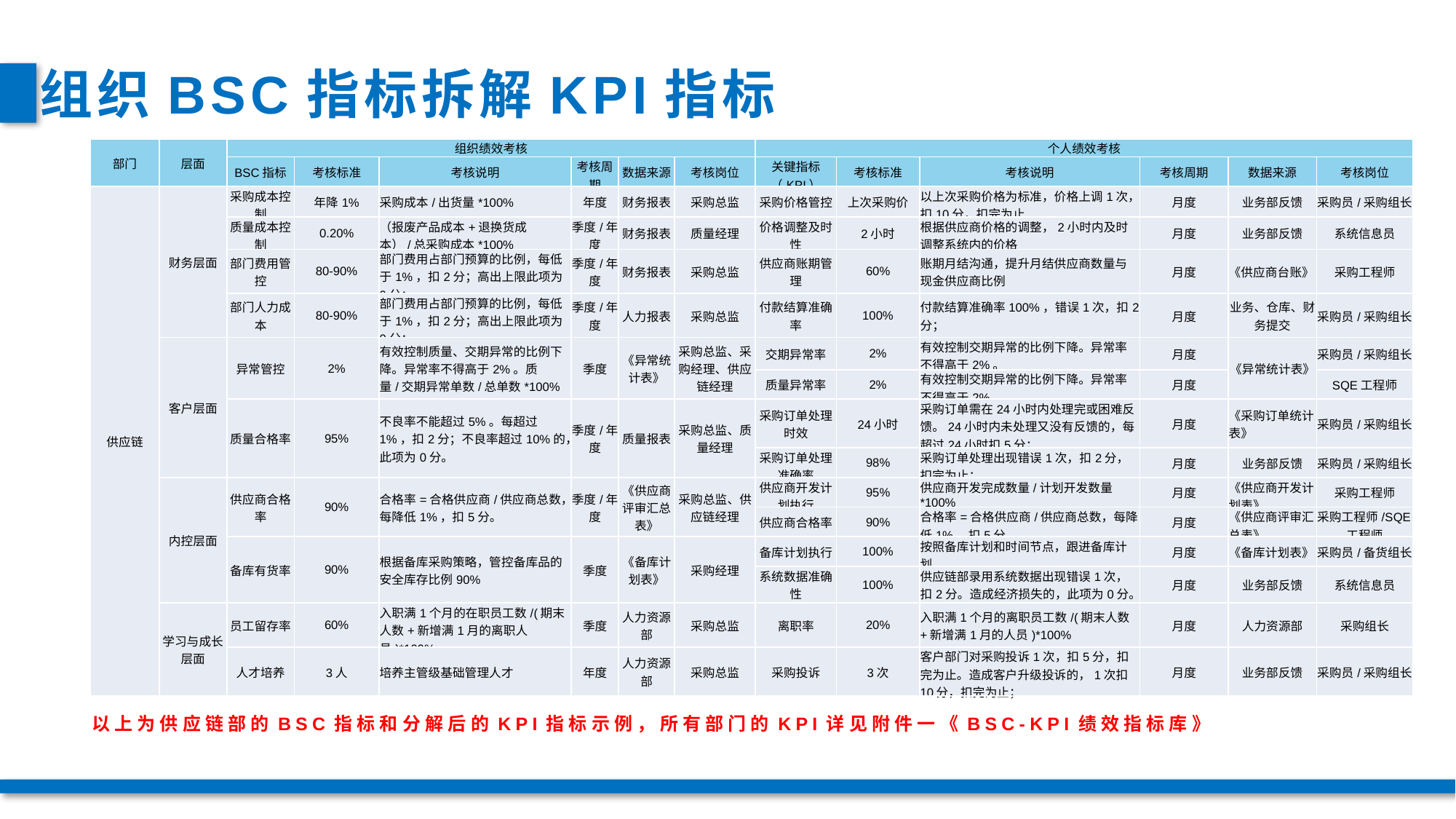

组织BSC指标拆解KPI指标

| 部门 | 层面 | 组织绩效考核 |  |  |  |  |  | 个人绩效考核 |  |  |  |  |  |
| --- | --- | --- | --- | --- | --- | --- | --- | --- | --- | --- | --- | --- | --- |
|  |  | BSC指标 | 考核标准 | 考核说明 | 考核周期 | 数据来源 | 考核岗位 | 关键指标（KPI） | 考核标准 | 考核说明 | 考核周期 | 数据来源 | 考核岗位 |
| 供应链 | 财务层面 | 采购成本控制 | 年降1% | 采购成本/出货量\*100% | 年度 | 财务报表 | 采购总监 | 采购价格管控 | 上次采购价 | 以上次采购价格为标准，价格上调1次，扣10分，扣完为止 | 月度 | 业务部反馈 | 采购员/采购组长 |
|  |  | 质量成本控制 | 0.20% | （报废产品成本+退换货成本）/总采购成本\*100% | 季度/年度 | 财务报表 | 质量经理 | 价格调整及时性 | 2小时 | 根据供应商价格的调整，2小时内及时调整系统内的价格 | 月度 | 业务部反馈 | 系统信息员 |
|  |  | 部门费用管控 | 80-90% | 部门费用占部门预算的比例，每低于1%，扣2分；高出上限此项为0分； | 季度/年度 | 财务报表 | 采购总监 | 供应商账期管理 | 60% | 账期月结沟通，提升月结供应商数量与现金供应商比例 | 月度 | 《供应商台账》 | 采购工程师 |
|  |  | 部门人力成本 | 80-90% | 部门费用占部门预算的比例，每低于1%，扣2分；高出上限此项为0分； | 季度/年度 | 人力报表 | 采购总监 | 付款结算准确率 | 100% | 付款结算准确率100%，错误1次，扣2分； | 月度 | 业务、仓库、财务提交 | 采购员/采购组长 |
|  | 客户层面 | 异常管控 | 2% | 有效控制质量、交期异常的比例下降。异常率不得高于2%。质量/交期异常单数/总单数\*100% | 季度 | 《异常统计表》 | 采购总监、采购经理、供应链经理 | 交期异常率 | 2% | 有效控制交期异常的比例下降。异常率不得高于2%。 | 月度 | 《异常统计表》 | 采购员/采购组长 |
|  |  |  |  |  |  |  |  | 质量异常率 | 2% | 有效控制交期异常的比例下降。异常率不得高于2%。 | 月度 |  | SQE工程师 |
|  |  | 质量合格率 | 95% | 不良率不能超过5%。每超过1%，扣2分；不良率超过10%的，此项为0分。 | 季度/年度 | 质量报表 | 采购总监、质量经理 | 采购订单处理时效 | 24小时 | 采购订单需在24小时内处理完或困难反馈。24小时内未处理又没有反馈的，每超过24小时扣5分； | 月度 | 《采购订单统计表》 | 采购员/采购组长 |
|  |  |  |  |  |  |  |  | 采购订单处理准确率 | 98% | 采购订单处理出现错误1次，扣2分，扣完为止； | 月度 | 业务部反馈 | 采购员/采购组长 |
|  | 内控层面 | 供应商合格率 | 90% | 合格率=合格供应商/供应商总数，每降低1%，扣5分。 | 季度/年度 | 《供应商评审汇总表》 | 采购总监、供应链经理 | 供应商开发计划执行 | 95% | 供应商开发完成数量/计划开发数量\*100% | 月度 | 《供应商开发计划表》 | 采购工程师 |
|  |  |  |  |  |  |  |  | 供应商合格率 | 90% | 合格率=合格供应商/供应商总数，每降低1%，扣5分。 | 月度 | 《供应商评审汇总表》 | 采购工程师/SQE工程师 |
|  |  | 备库有货率 | 90% | 根据备库采购策略，管控备库品的安全库存比例90% | 季度 | 《备库计划表》 | 采购经理 | 备库计划执行 | 100% | 按照备库计划和时间节点，跟进备库计划 | 月度 | 《备库计划表》 | 采购员/备货组长 |
|  |  |  |  |  |  |  |  | 系统数据准确性 | 100% | 供应链部录用系统数据出现错误1次，扣2分。造成经济损失的，此项为0分。 | 月度 | 业务部反馈 | 系统信息员 |
|  | 学习与成长层面 | 员工留存率 | 60% | 入职满1个月的在职员工数/(期末人数+新增满1月的离职人员)\*100% | 季度 | 人力资源部 | 采购总监 | 离职率 | 20% | 入职满1个月的离职员工数/(期末人数+新增满1月的人员)\*100% | 月度 | 人力资源部 | 采购组长 |
|  |  | 人才培养 | 3人 | 培养主管级基础管理人才 | 年度 | 人力资源部 | 采购总监 | 采购投诉 | 3次 | 客户部门对采购投诉1次，扣5分，扣完为止。造成客户升级投诉的，1次扣10分，扣完为止； | 月度 | 业务部反馈 | 采购员/采购组长 |
以上为供应链部的BSC指标和分解后的KPI指标示例，所有部门的KPI详见附件一《BSC-KPI绩效指标库》